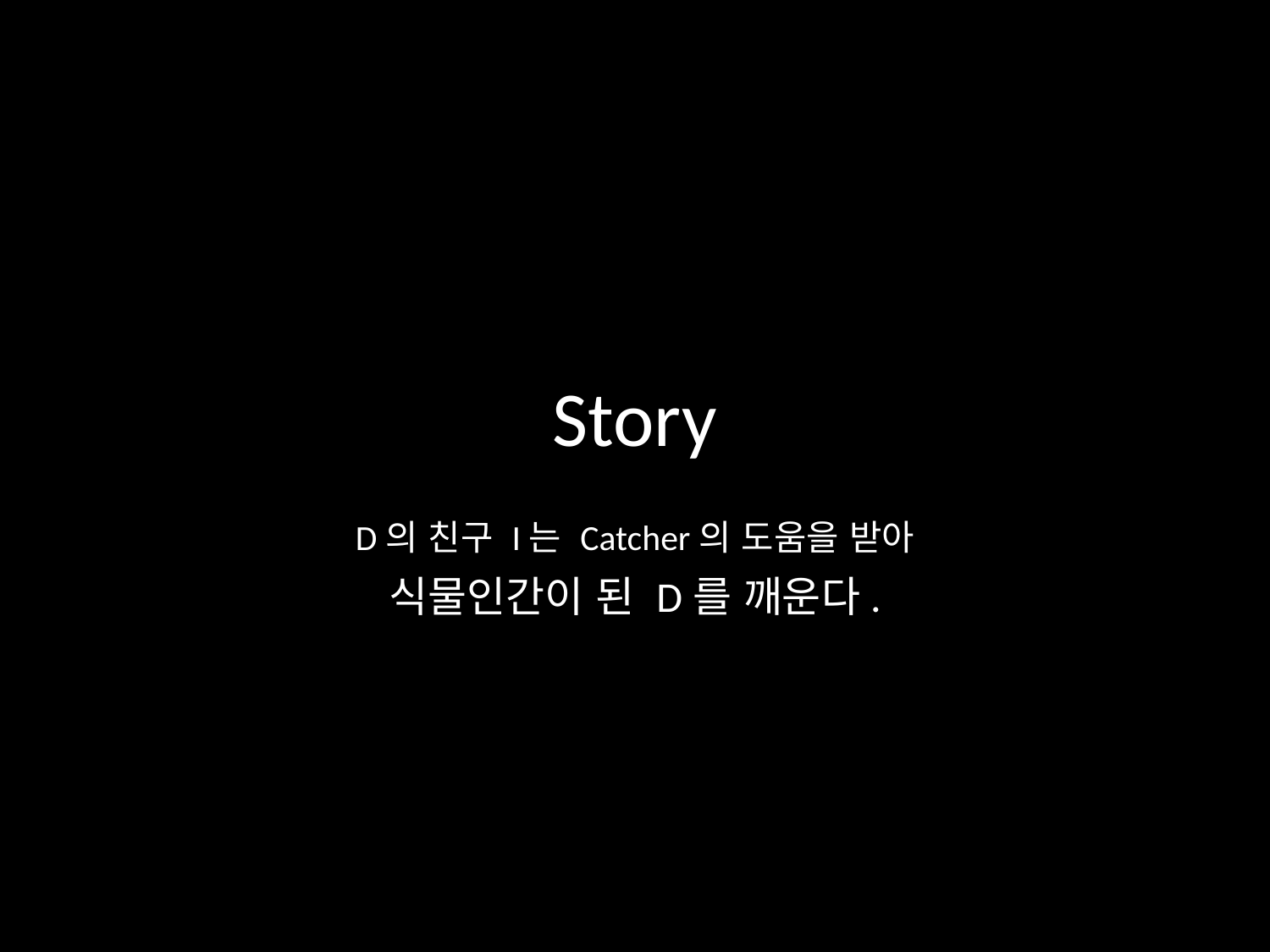

# Story
D의 친구 I는 Catcher의 도움을 받아
식물인간이 된 D를 깨운다.